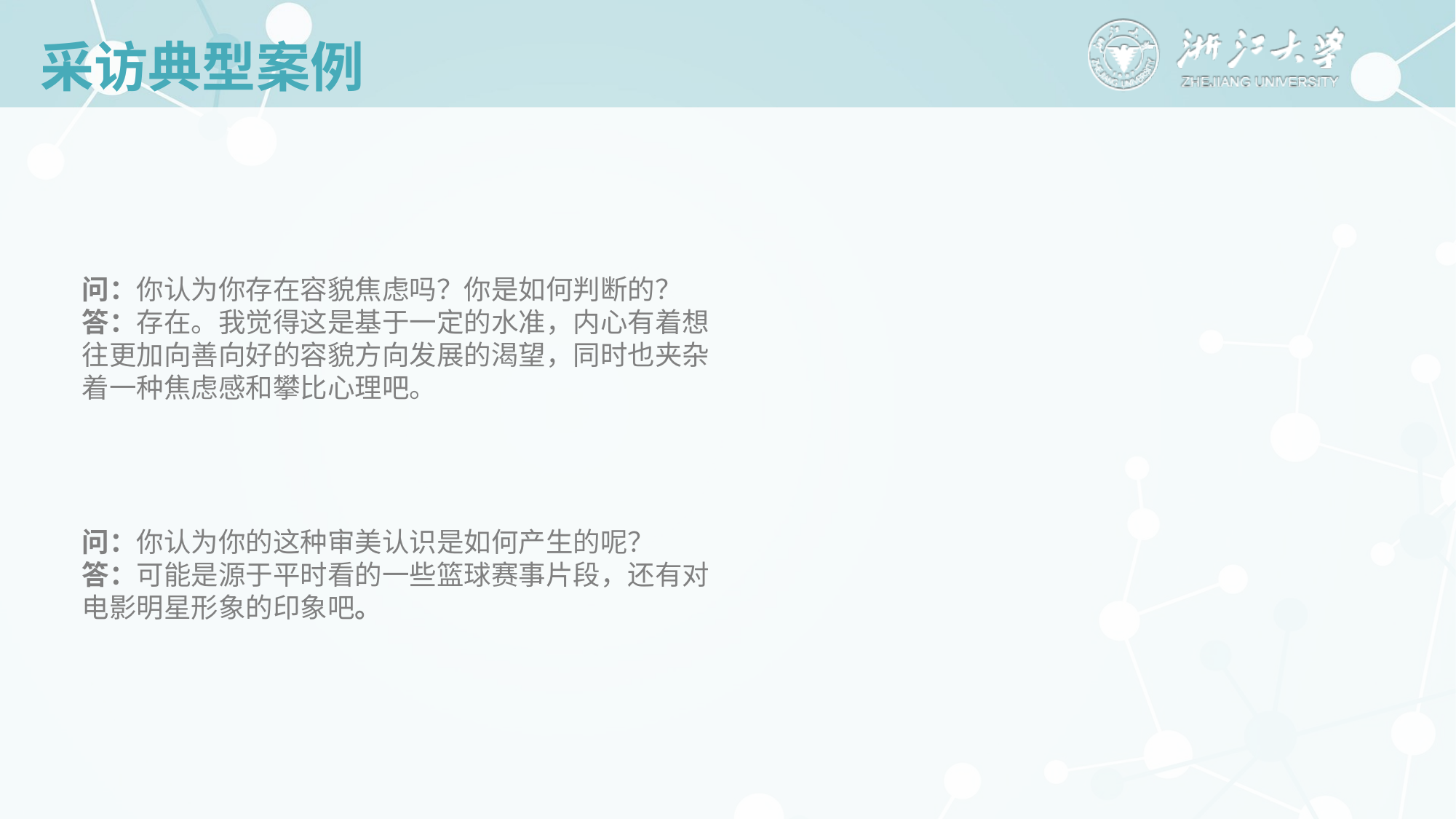

# 采访典型案例

问：你认为你存在容貌焦虑吗？你是如何判断的？
答：存在。我觉得这是基于一定的水准，内心有着想往更加向善向好的容貌方向发展的渴望，同时也夹杂着一种焦虑感和攀比心理吧。
问：你认为你的这种审美认识是如何产生的呢？
答：可能是源于平时看的一些篮球赛事片段，还有对电影明星形象的印象吧。